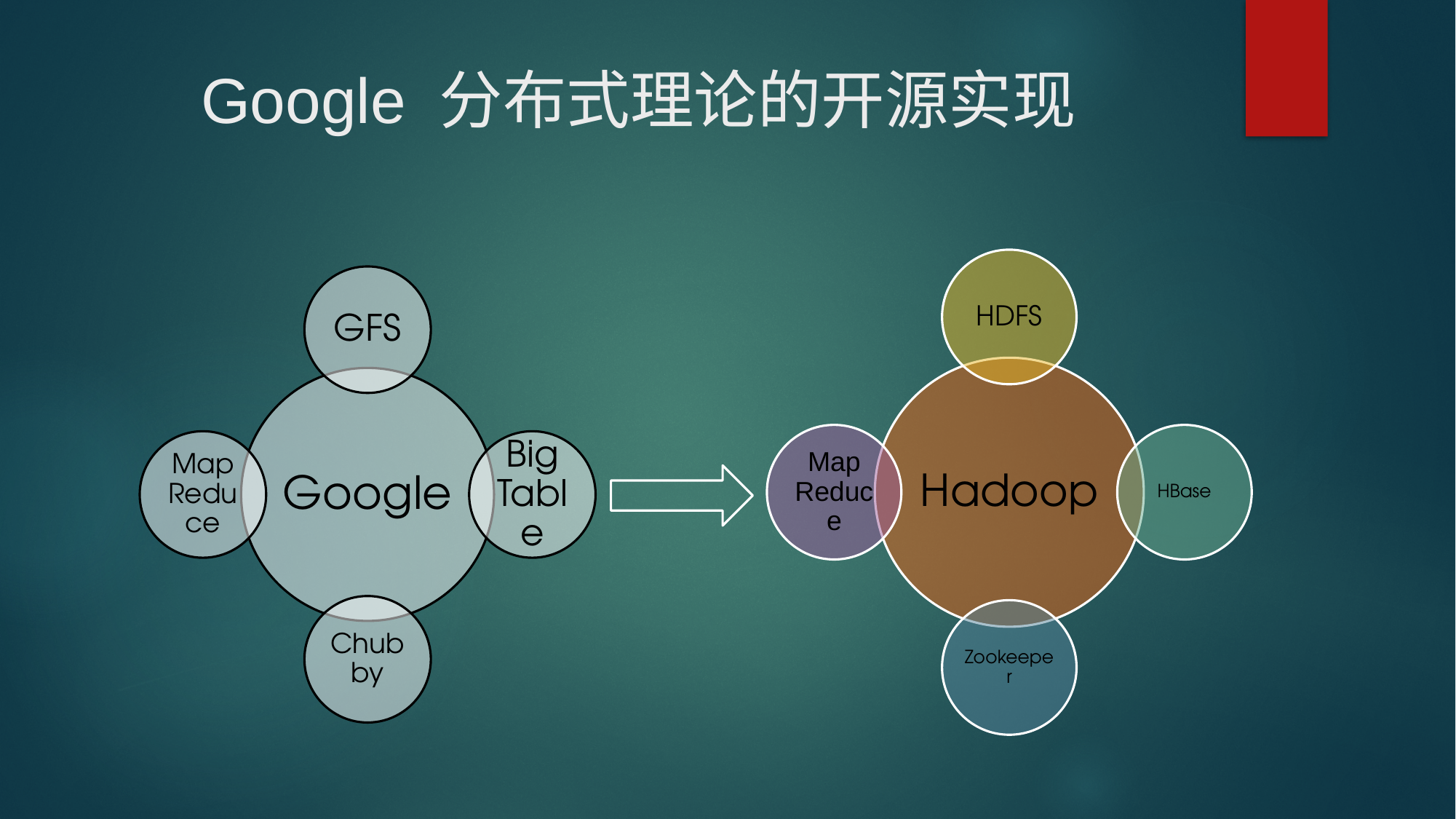

# Google 分布式理论的开源实现
Hadoop
HDFS
HBase
Zookeeper
Map Reduce
Google
GFS
Big Table
Chubby
Map Reduce